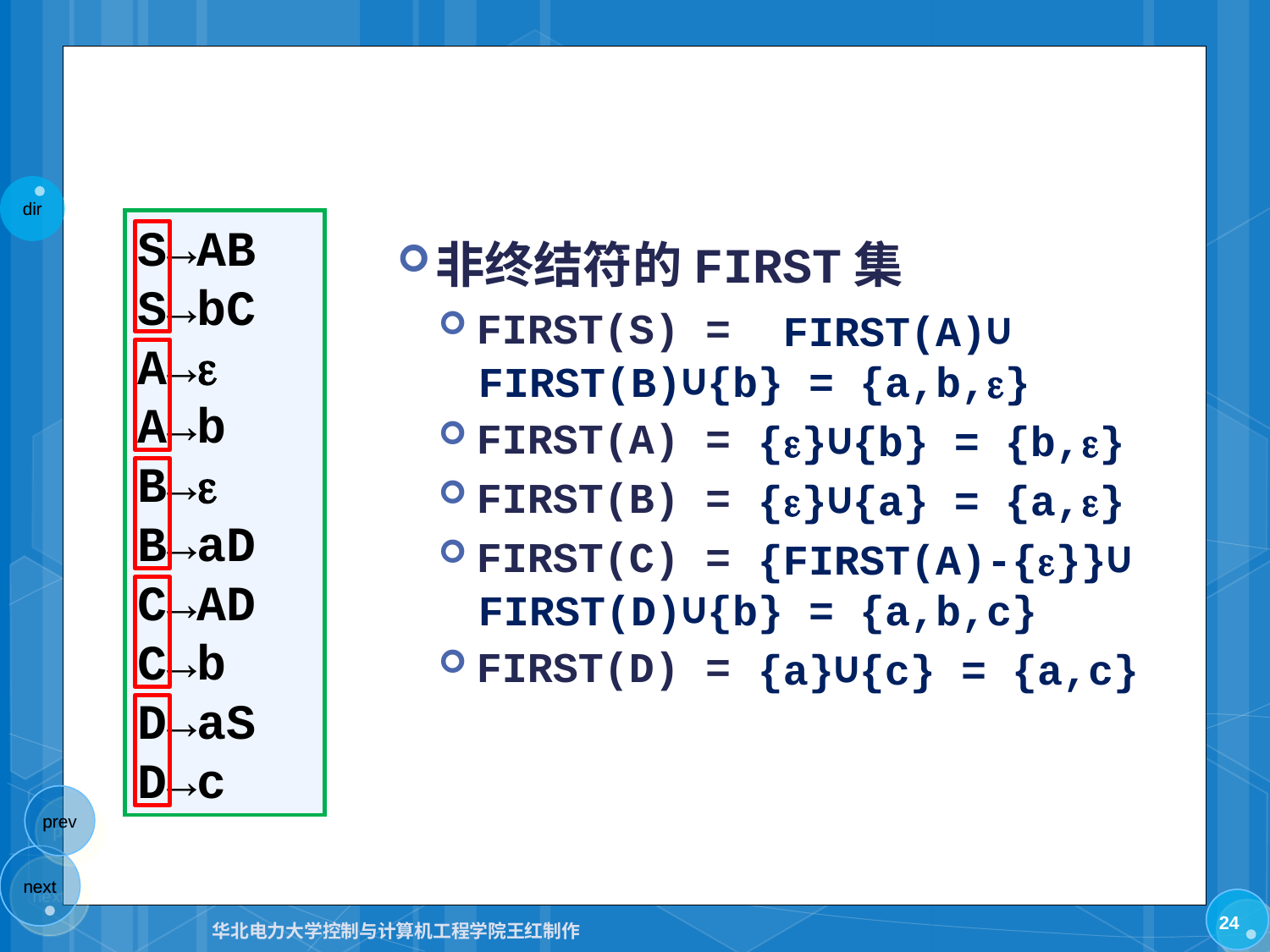

#
S→AB
S→bC
A→ε
A→b
B→ε
B→aD
C→AD
C→b
D→aS
D→c

非终结符的FIRST集
FIRST(S) =
FIRST(A) =
FIRST(B) =
FIRST(C) =
FIRST(D) =
            FIRST(A)∪ FIRST(B)∪{b} = {a,b,ε}
           {ε}∪{b} = {b,ε}
           {ε}∪{a} = {a,ε}
           {FIRST(A)-{ε}}∪ FIRST(D)∪{b} = {a,b,c}
           {a}∪{c} = {a,c}

24
华北电力大学控制与计算机工程学院王红制作